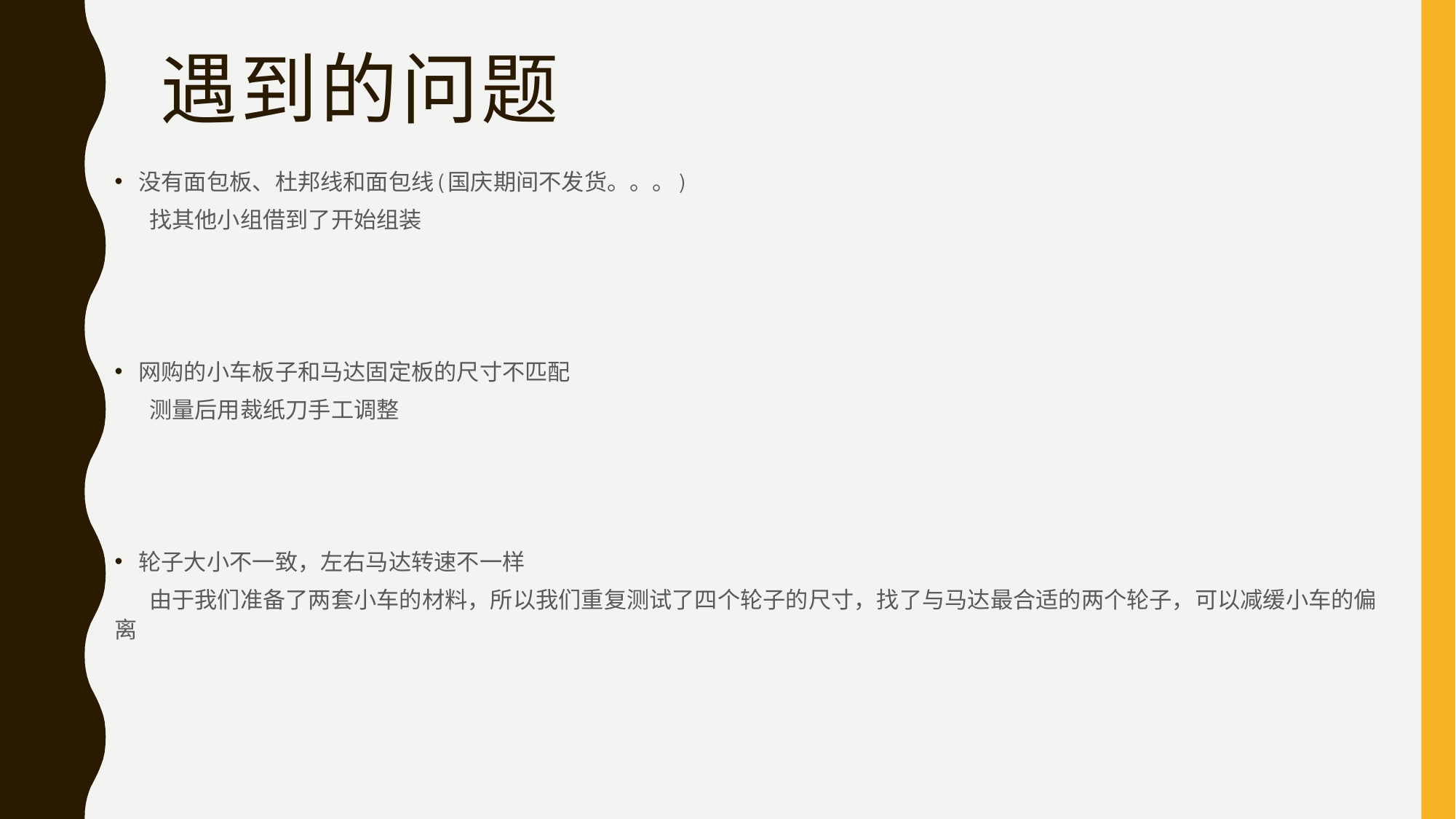

# 遇到的问题
没有面包板、杜邦线和面包线(国庆期间不发货。。。)
      找其他小组借到了开始组装

网购的小车板子和马达固定板的尺寸不匹配
      测量后用裁纸刀手工调整

轮子大小不一致，左右马达转速不一样
      由于我们准备了两套小车的材料，所以我们重复测试了四个轮子的尺寸，找了与马达最合适的两个轮子，可以减缓小车的偏离